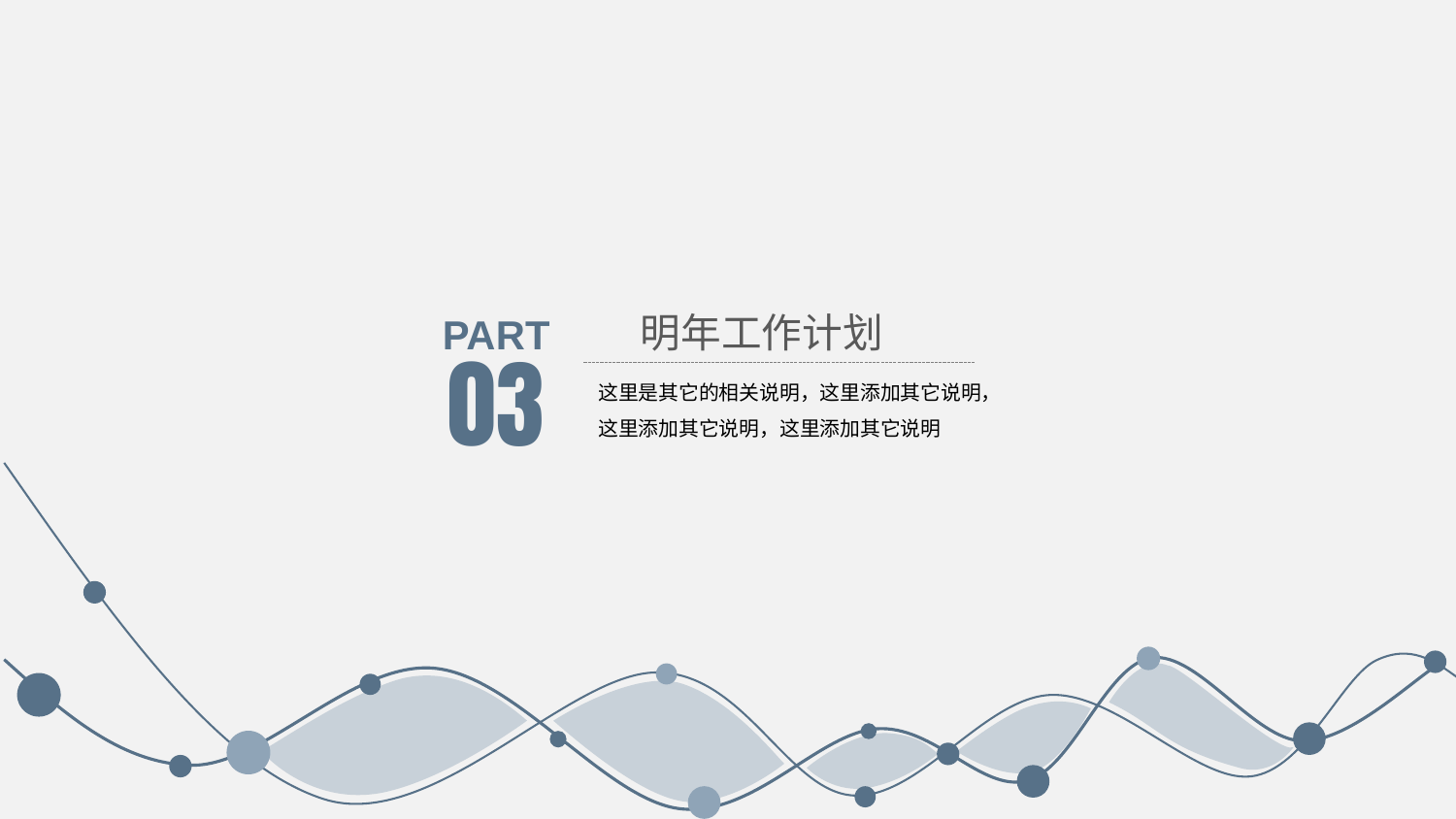

明年工作计划
PART
03
这里是其它的相关说明，这里添加其它说明，
这里添加其它说明，这里添加其它说明